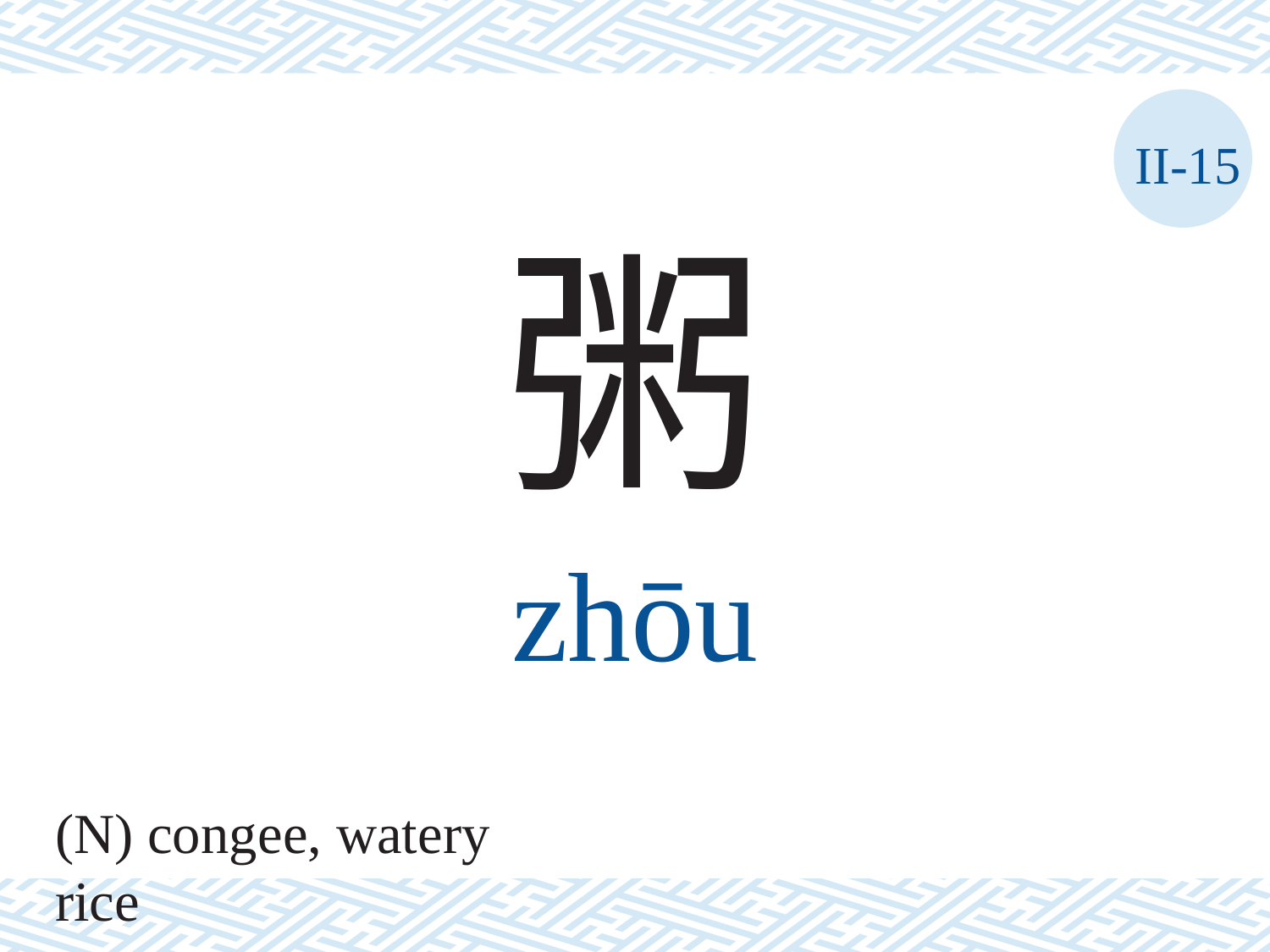

II-15
粥
zhōu
(N) congee, watery rice